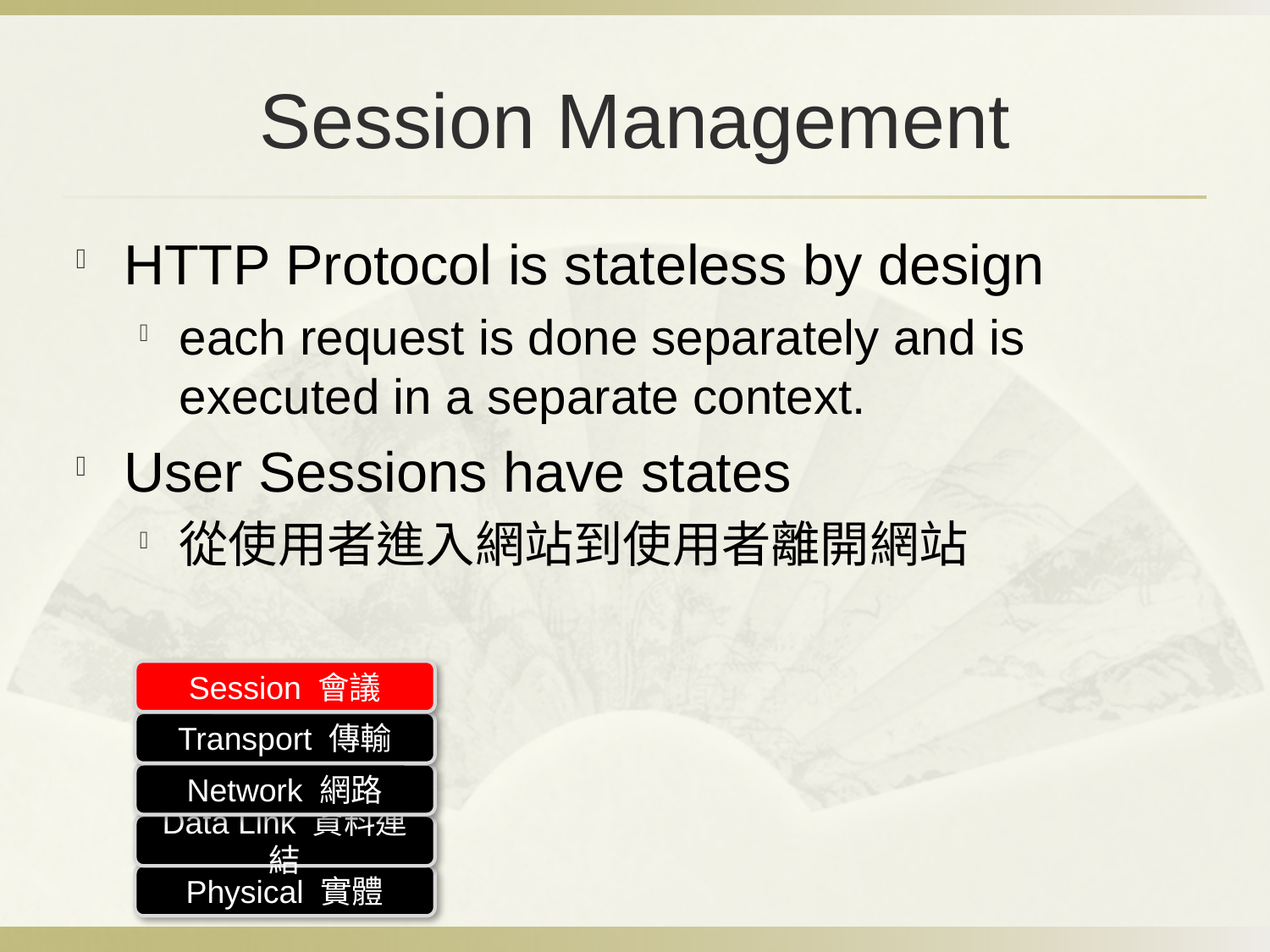

# Session Management
HTTP Protocol is stateless by design
each request is done separately and is executed in a separate context.
User Sessions have states
從使用者進入網站到使用者離開網站
Session 會議
Transport 傳輸
Network 網路
Data Link 資料連結
Physical 實體